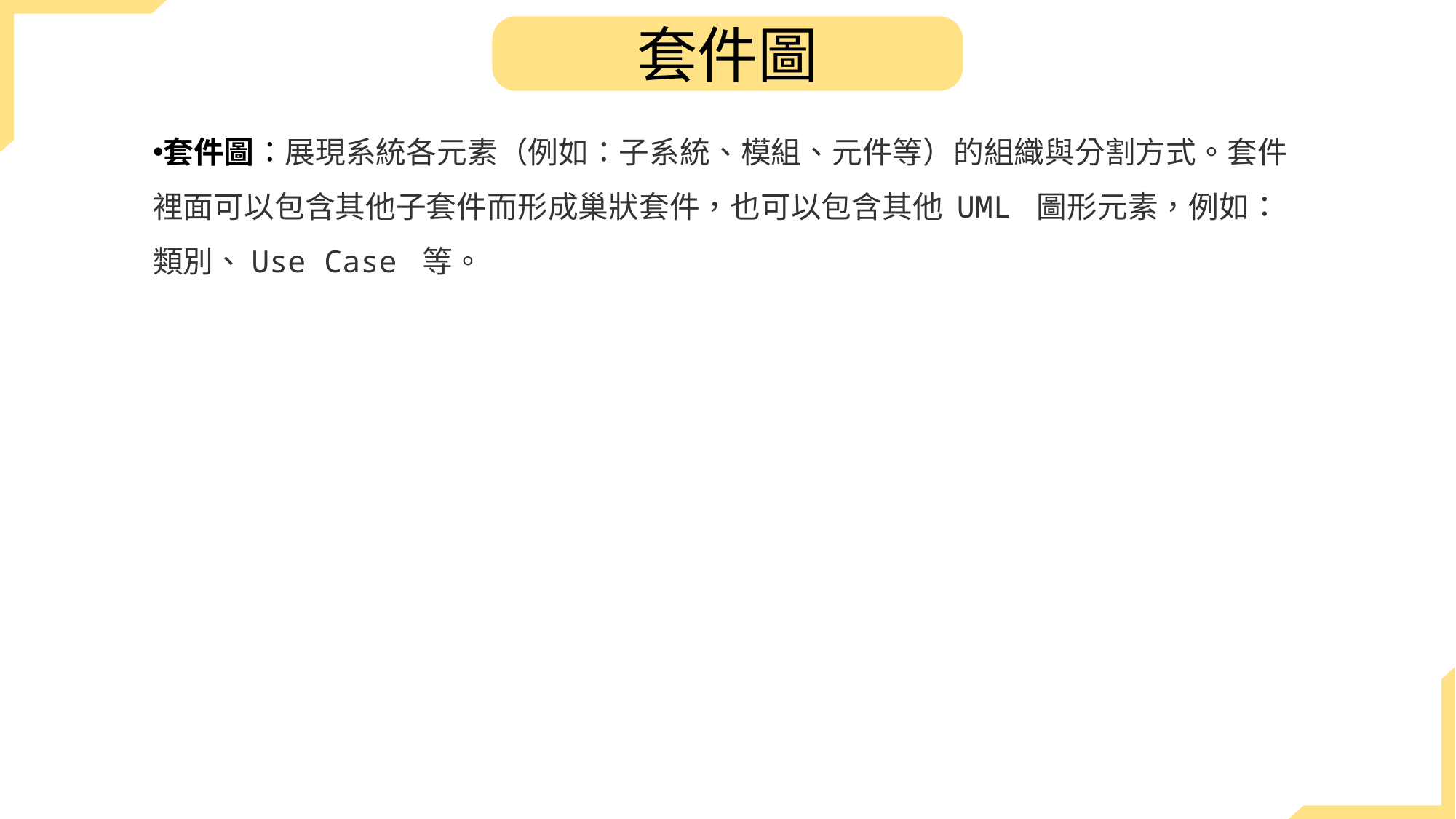

套件圖
套件圖：展現系統各元素（例如：子系統、模組、元件等）的組織與分割方式。套件裡面可以包含其他子套件而形成巢狀套件，也可以包含其他 UML 圖形元素，例如：類別、Use Case 等。